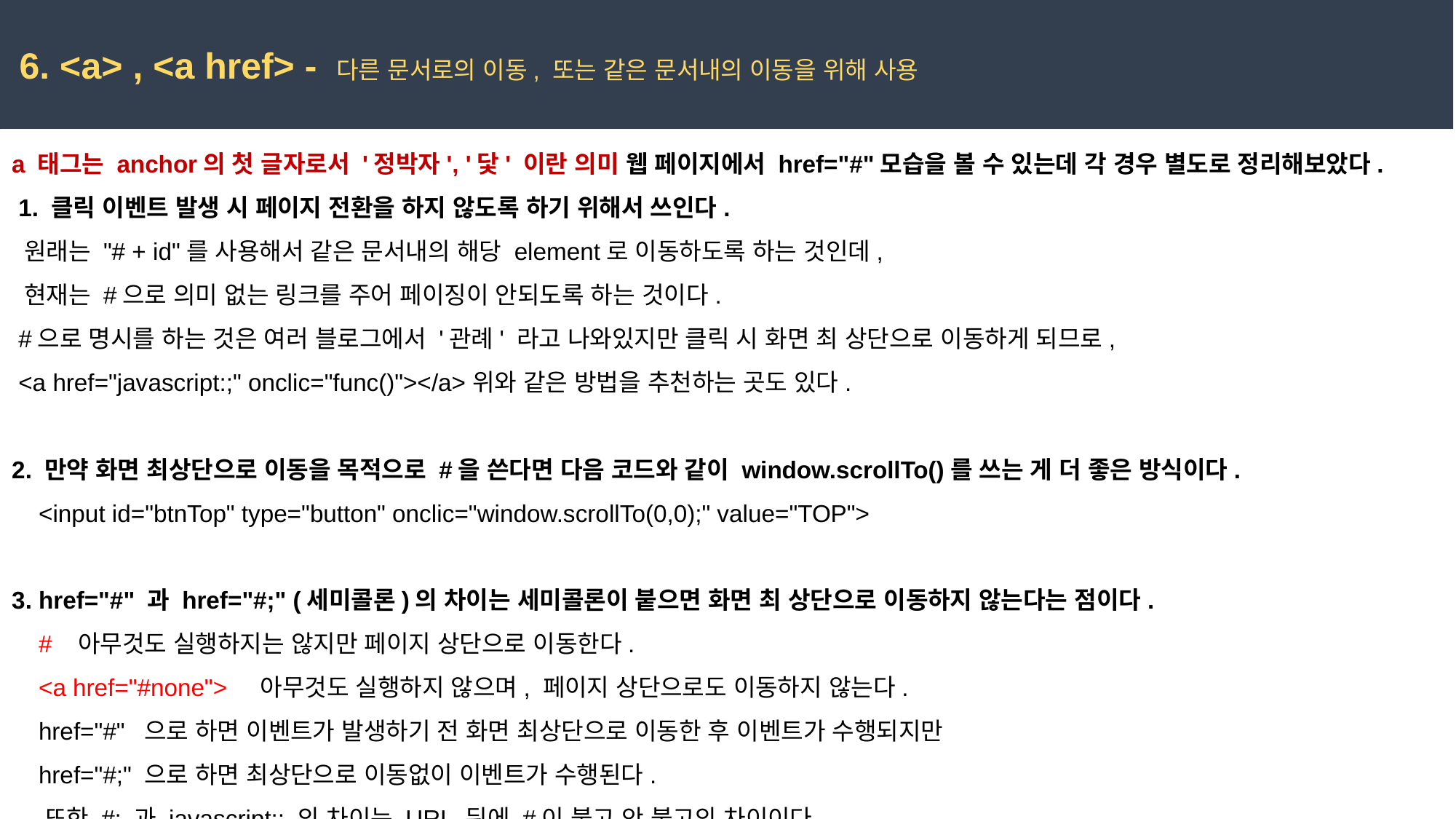

6. <a> , <a href> - 다른 문서로의 이동, 또는 같은 문서내의 이동을 위해 사용
a 태그는 anchor의 첫 글자로서 '정박자', '닻' 이란 의미 웹 페이지에서 href="#"모습을 볼 수 있는데 각 경우 별도로 정리해보았다.
 1. 클릭 이벤트 발생 시 페이지 전환을 하지 않도록 하기 위해서 쓰인다.
 원래는 "# + id"를 사용해서 같은 문서내의 해당 element로 이동하도록 하는 것인데,
 현재는 #으로 의미 없는 링크를 주어 페이징이 안되도록 하는 것이다.
 #으로 명시를 하는 것은 여러 블로그에서 '관례' 라고 나와있지만 클릭 시 화면 최 상단으로 이동하게 되므로,
 <a href="javascript:;" onclic="func()"></a>위와 같은 방법을 추천하는 곳도 있다.

2. 만약 화면 최상단으로 이동을 목적으로 #을 쓴다면 다음 코드와 같이 window.scrollTo()를 쓰는 게 더 좋은 방식이다.
    <input id="btnTop" type="button" onclic="window.scrollTo(0,0);" value="TOP">

3. href="#" 과 href="#;" (세미콜론)의 차이는 세미콜론이 붙으면 화면 최 상단으로 이동하지 않는다는 점이다.
    #   아무것도 실행하지는 않지만 페이지 상단으로 이동한다.
    <a href="#none">    아무것도 실행하지 않으며, 페이지 상단으로도 이동하지 않는다.
    href="#"  으로 하면 이벤트가 발생하기 전 화면 최상단으로 이동한 후 이벤트가 수행되지만
    href="#;" 으로 하면 최상단으로 이동없이 이벤트가 수행된다.
    또한 #; 과 javascript:; 의 차이는 URL 뒤에 #이 붙고 안 붙고의 차이이다.

2023-02-16
권민지